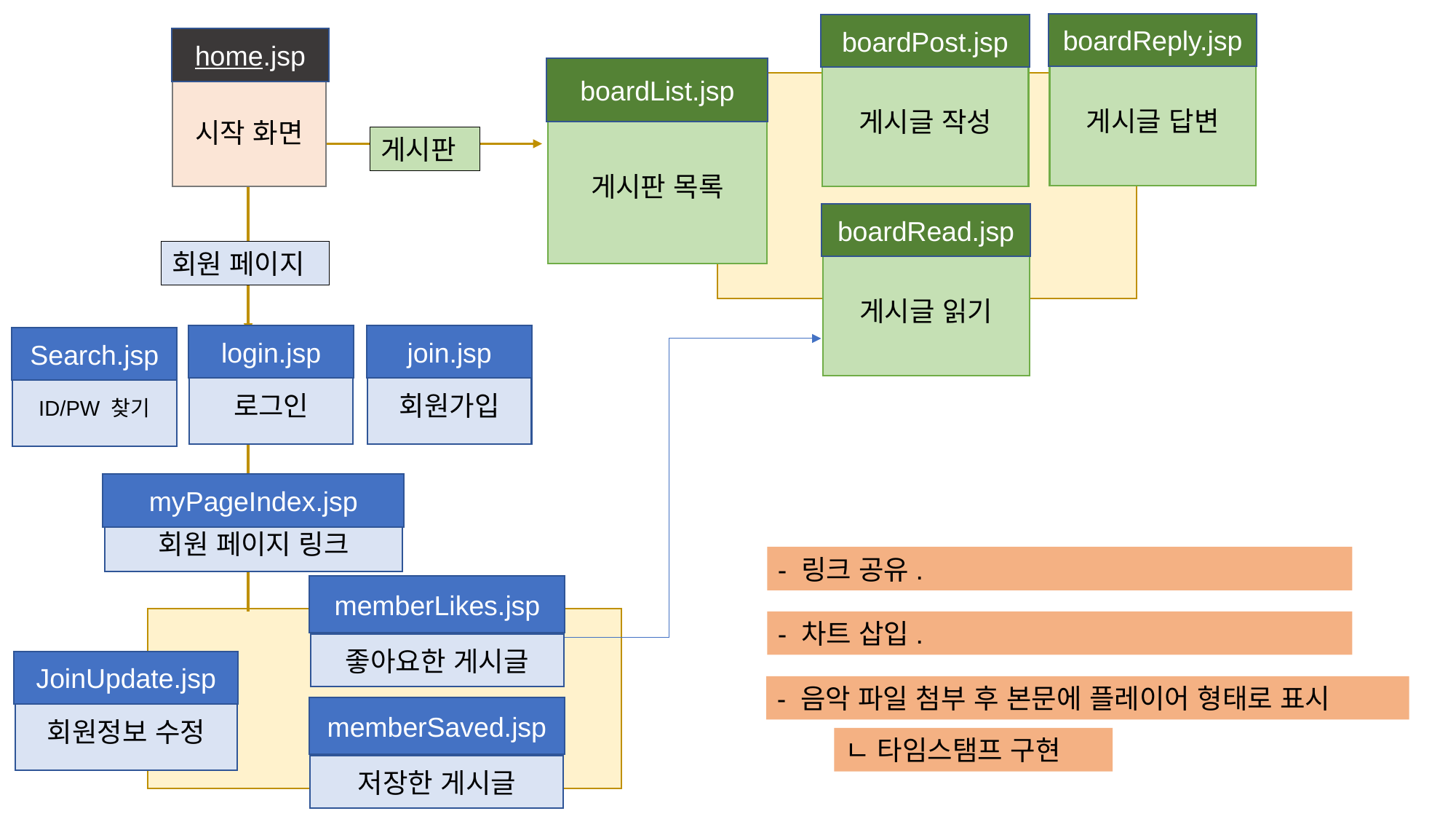

boardReply.jsp
게시글 답변
boardPost.jsp
게시글 작성
home.jsp
시작 화면
boardList.jsp
게시판 목록

게시판
회원 페이지
boardRead.jsp
게시글 읽기
login.jsp
로그인
join.jsp
회원가입
Search.jsp
ID/PW 찾기
myPageIndex.jsp
회원 페이지 링크
- 링크 공유.
memberLikes.jsp
좋아요한 게시글

- 차트 삽입.
JoinUpdate.jsp
회원정보 수정
- 음악 파일 첨부 후 본문에 플레이어 형태로 표시
memberSaved.jsp
저장한 게시글
ㄴ 타임스탬프 구현